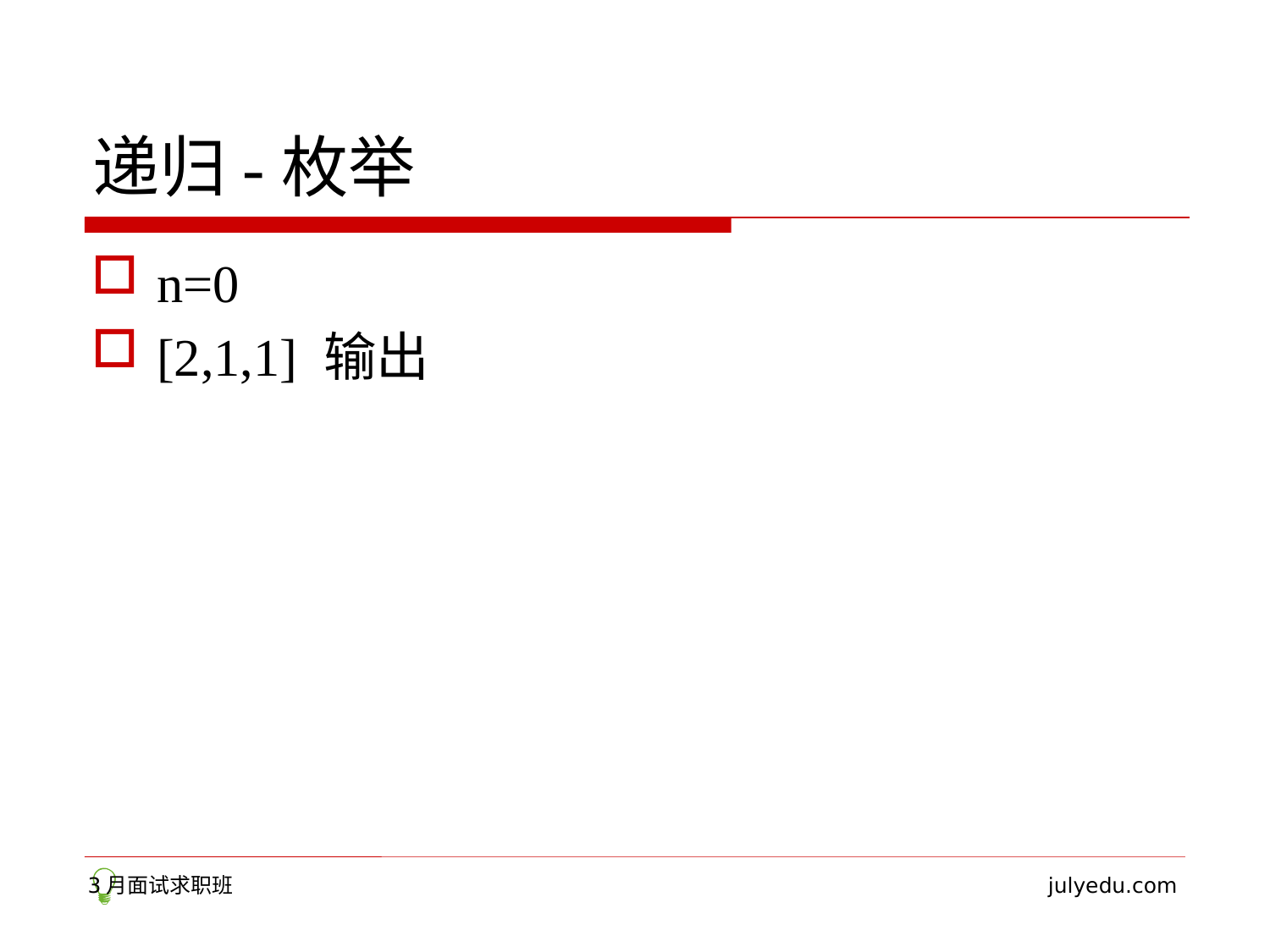

# 递归-枚举
n=0
[2,1,1] 输出

3月面试求职班
julyedu.com